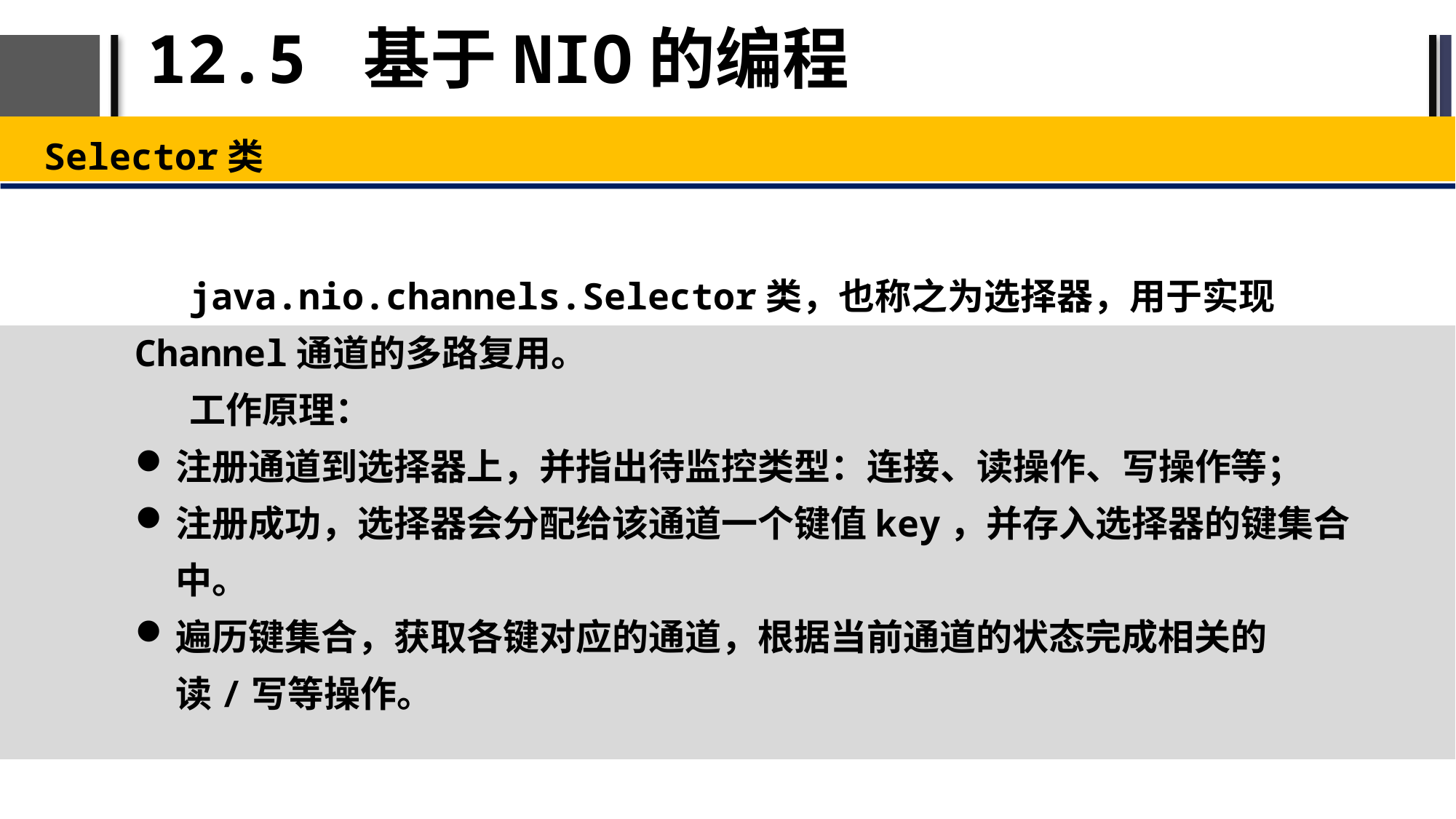

# 12.5 基于NIO的编程

Selector类

java.nio.channels.Selector类，也称之为选择器，用于实现Channel通道的多路复用。
工作原理：
注册通道到选择器上，并指出待监控类型：连接、读操作、写操作等；
注册成功，选择器会分配给该通道一个键值key，并存入选择器的键集合中。
遍历键集合，获取各键对应的通道，根据当前通道的状态完成相关的读/写等操作。